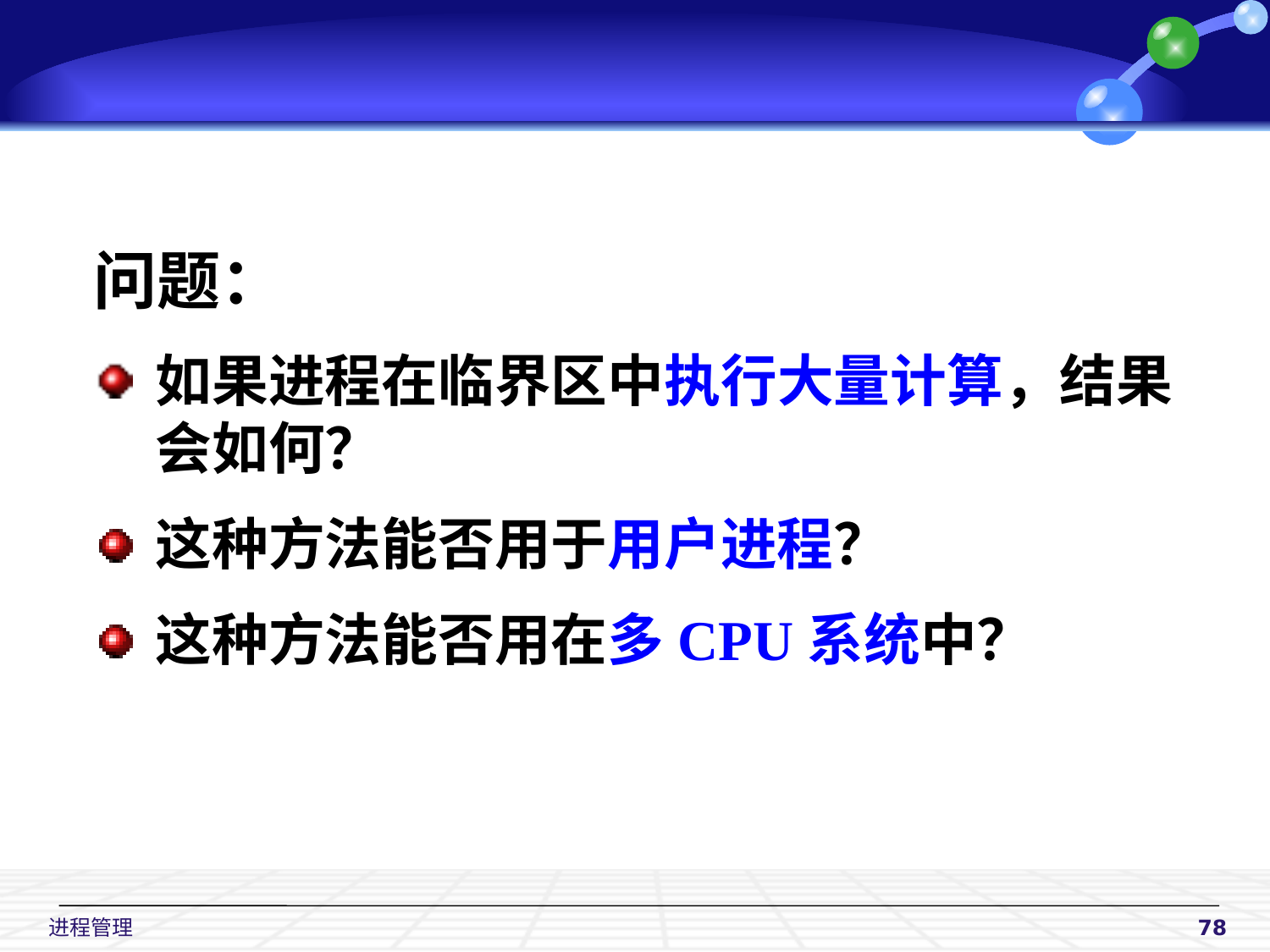

问题：
如果进程在临界区中执行大量计算，结果会如何？
这种方法能否用于用户进程？
这种方法能否用在多CPU系统中？
   进程管理
78